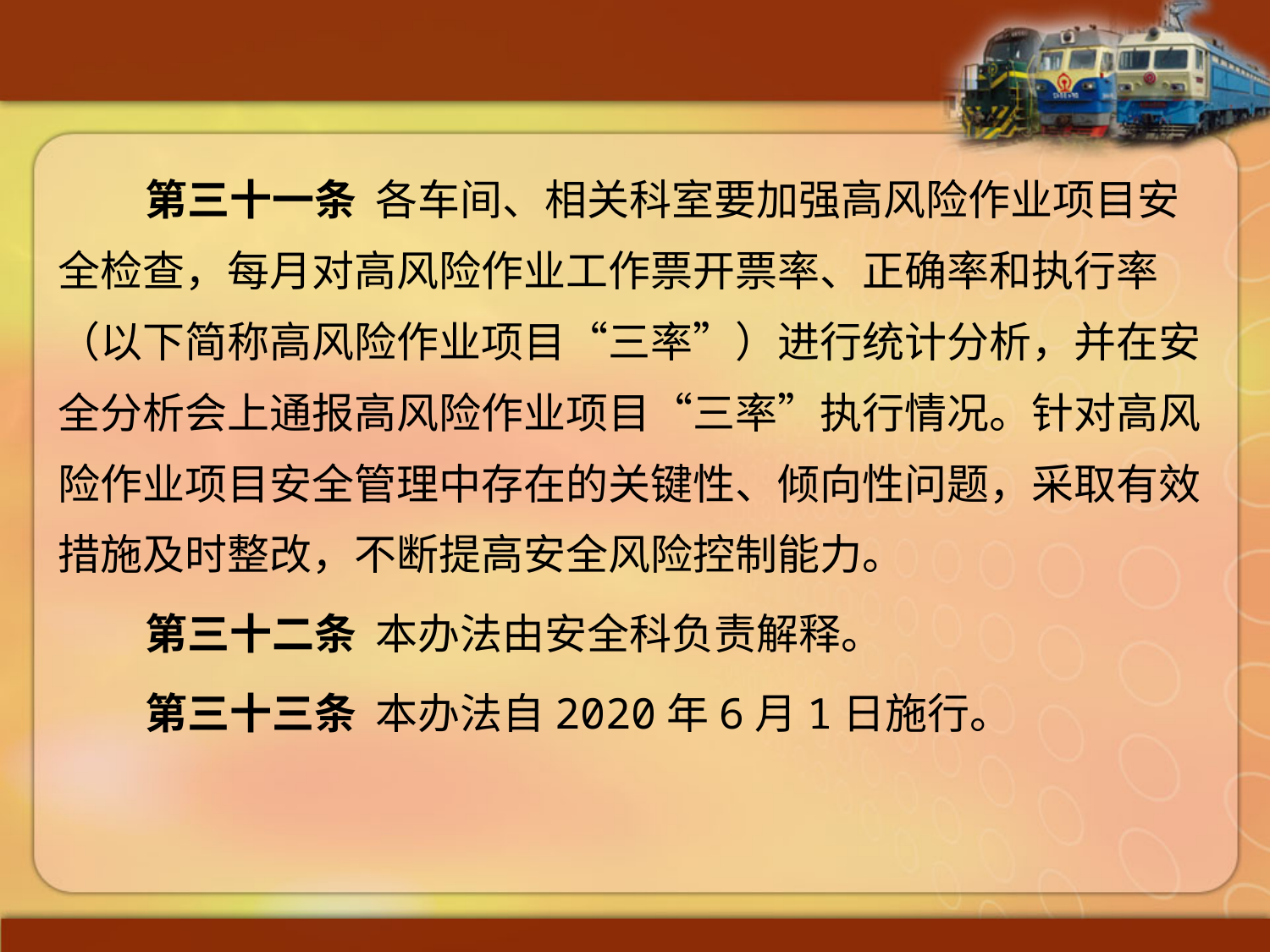

#
第三十一条  各车间、相关科室要加强高风险作业项目安全检查，每月对高风险作业工作票开票率、正确率和执行率（以下简称高风险作业项目“三率”）进行统计分析，并在安全分析会上通报高风险作业项目“三率”执行情况。针对高风险作业项目安全管理中存在的关键性、倾向性问题，采取有效措施及时整改，不断提高安全风险控制能力。
第三十二条  本办法由安全科负责解释。
第三十三条  本办法自2020年6月1日施行。